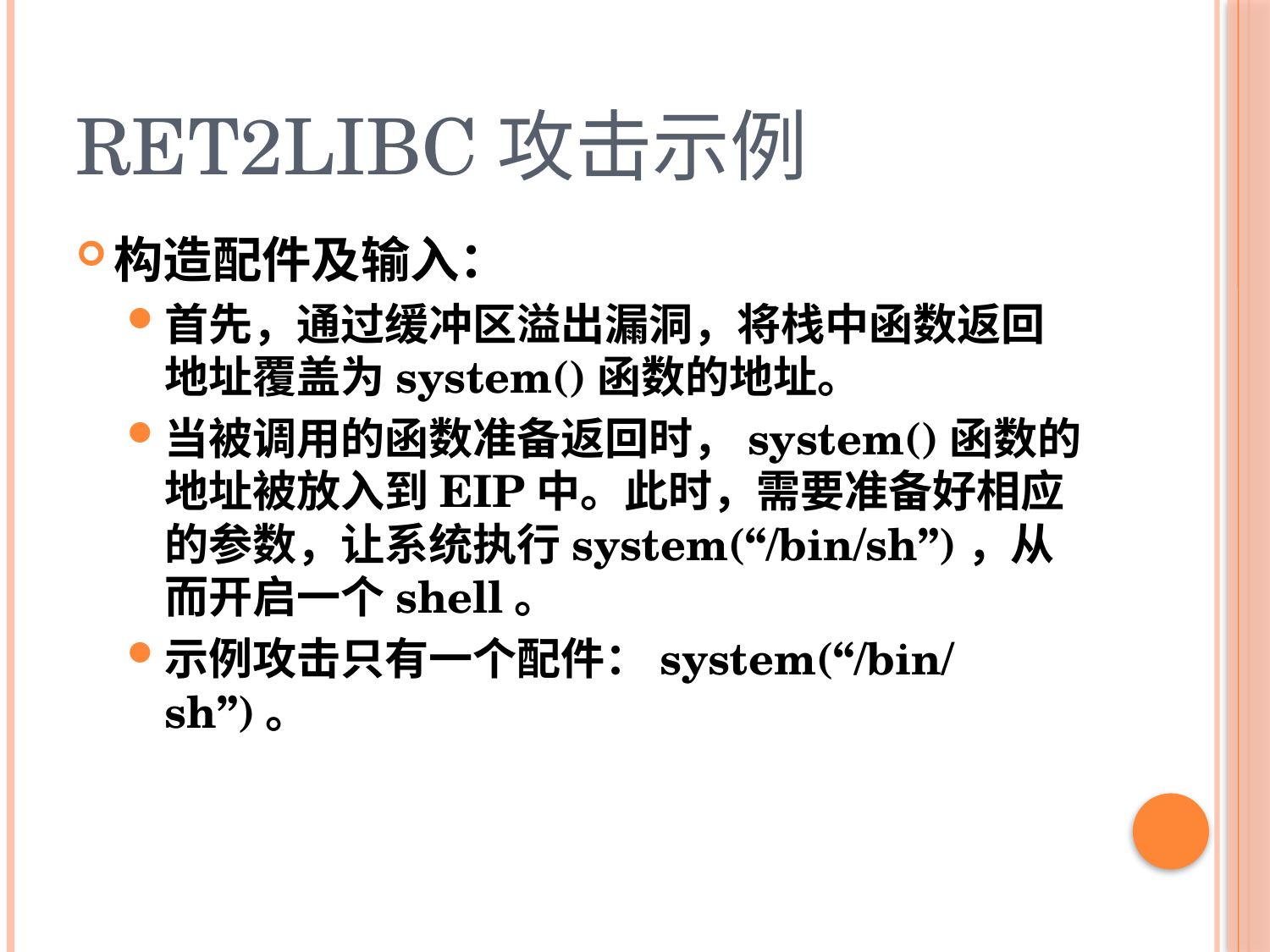

# ret2libc攻击示例
构造配件及输入：
首先，通过缓冲区溢出漏洞，将栈中函数返回地址覆盖为system()函数的地址。
当被调用的函数准备返回时，system()函数的地址被放入到EIP中。此时，需要准备好相应的参数，让系统执行system(“/bin/sh”)，从而开启一个shell。
示例攻击只有一个配件：system(“/bin/sh”)。